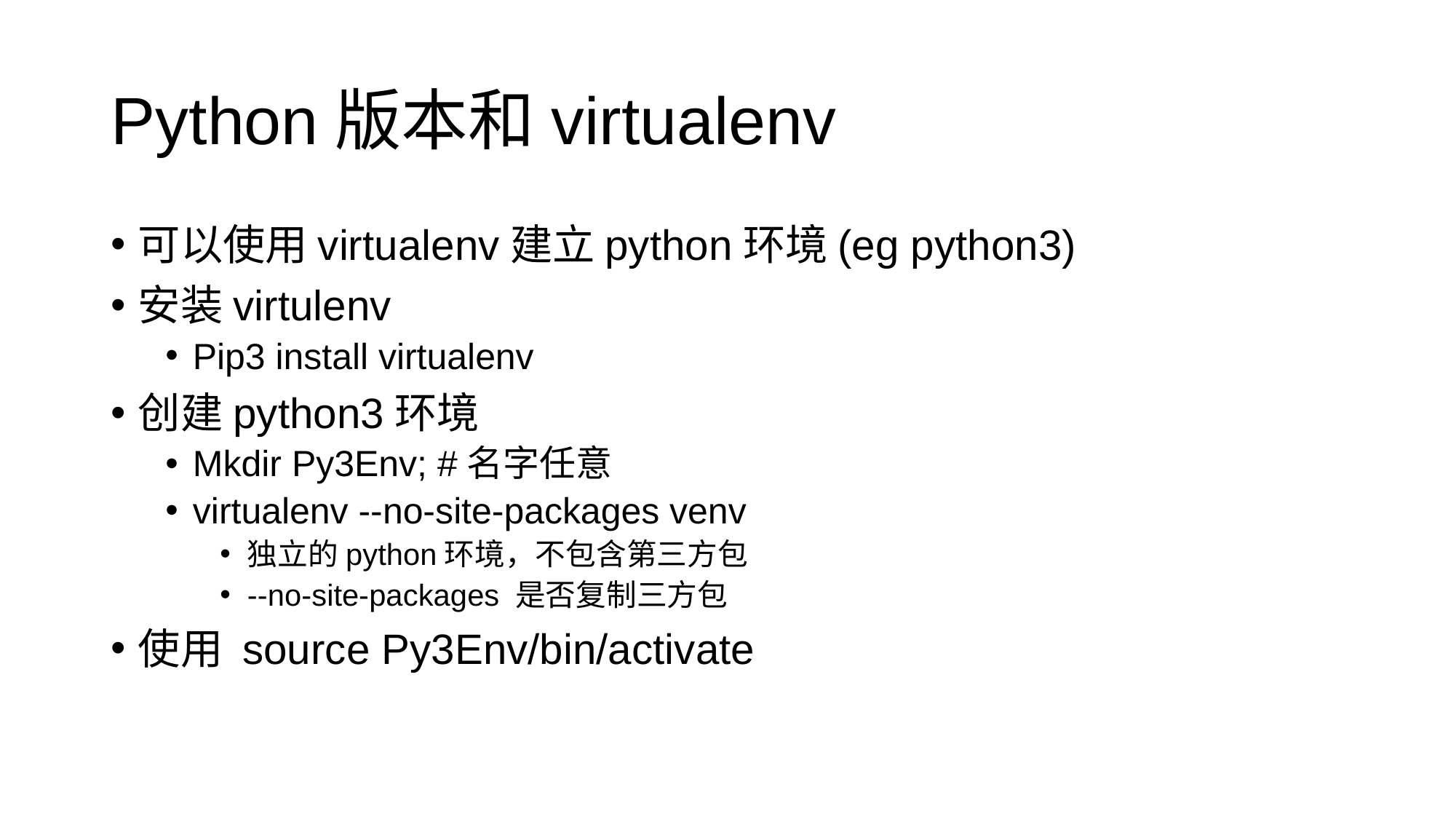

# Python版本和virtualenv
可以使用virtualenv建立python环境(eg python3)
安装virtulenv
Pip3 install virtualenv
创建python3环境
Mkdir Py3Env; #名字任意
virtualenv --no-site-packages venv
独立的python环境，不包含第三方包
--no-site-packages 是否复制三方包
使用 source Py3Env/bin/activate